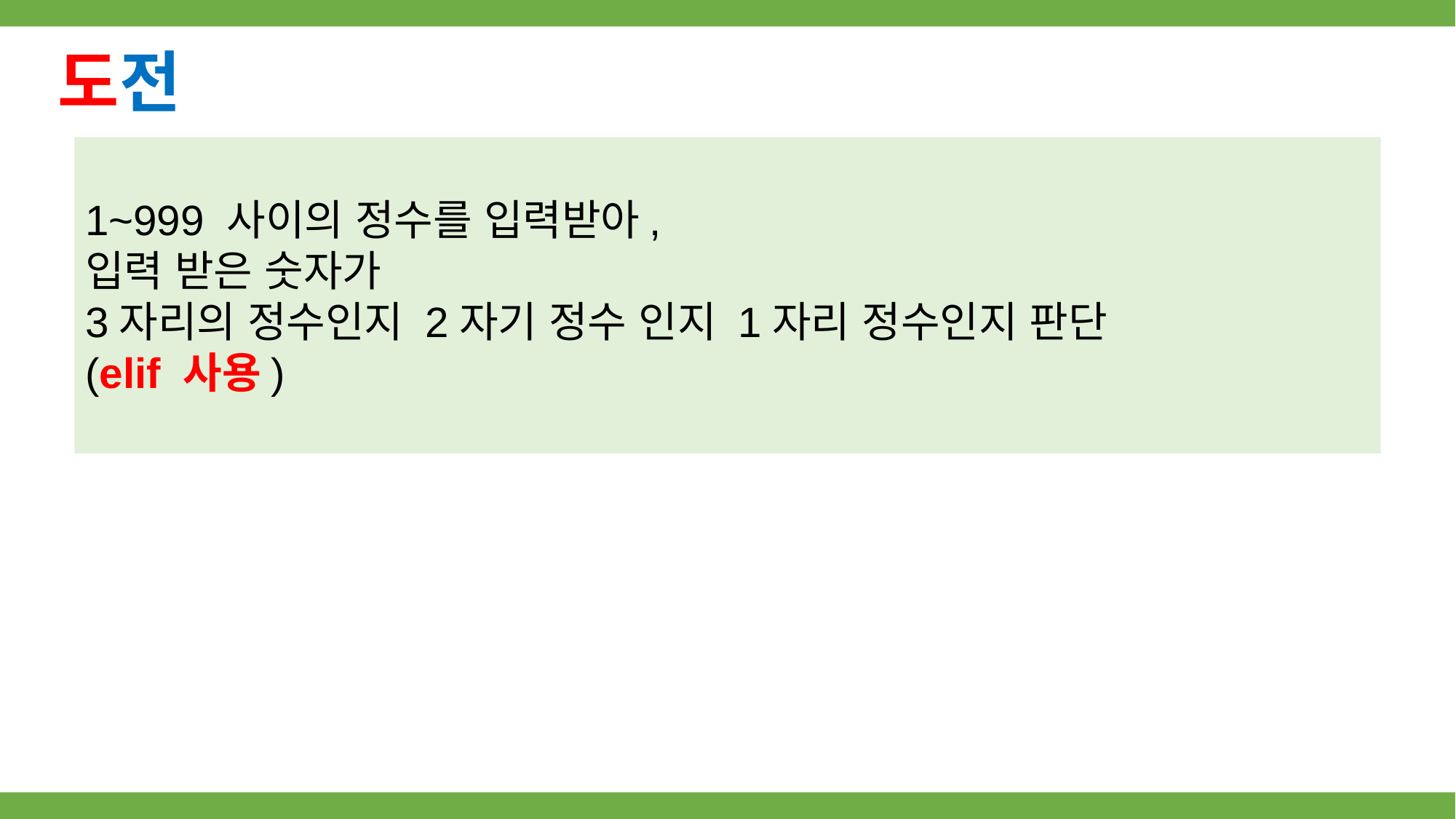

도전

1~999 사이의 정수를 입력받아,
입력 받은 숫자가
3자리의 정수인지 2자기 정수 인지 1자리 정수인지 판단
(elif 사용)